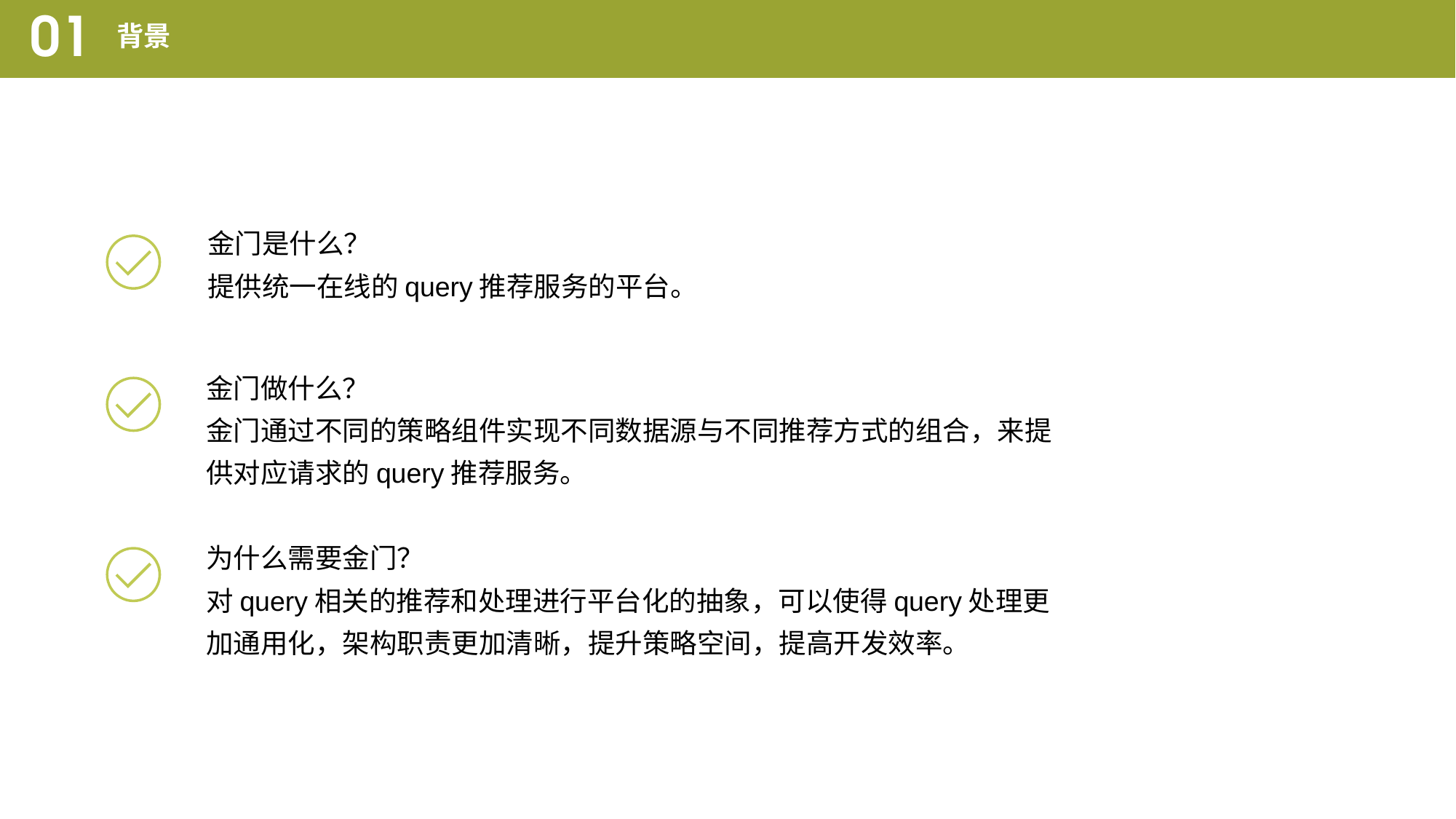

01
背景
金门是什么？
提供统一在线的query推荐服务的平台。

金门做什么？
金门通过不同的策略组件实现不同数据源与不同推荐方式的组合，来提供对应请求的query推荐服务。

为什么需要金门？
对query相关的推荐和处理进行平台化的抽象，可以使得query处理更加通用化，架构职责更加清晰，提升策略空间，提高开发效率。